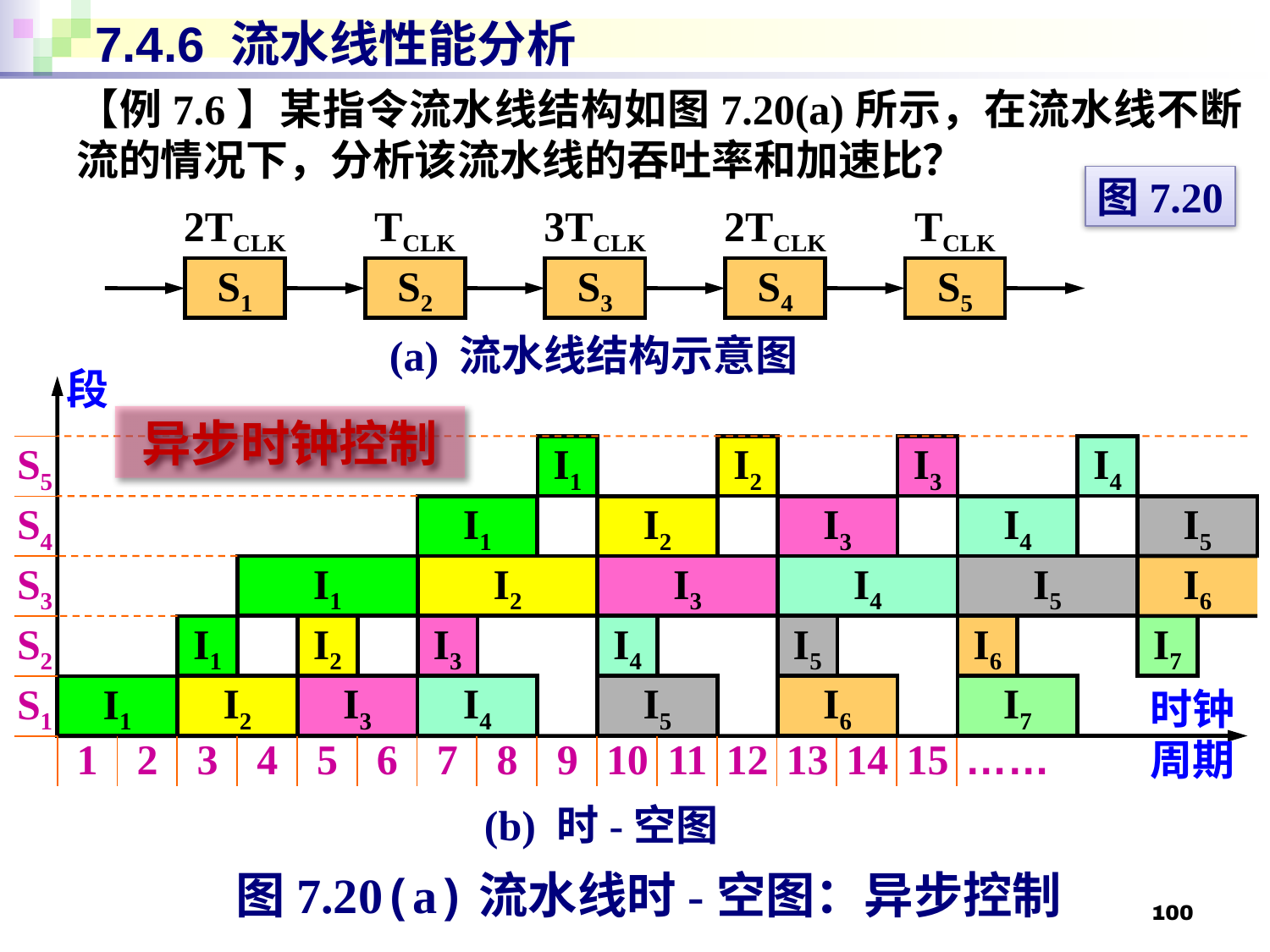

# 7.4.6 流水线性能分析
【例7.6】某指令流水线结构如图7.20(a)所示，在流水线不断流的情况下，分析该流水线的吞吐率和加速比？
图7.20
2TCLK
TCLK
3TCLK
2TCLK
TCLK
S1
S2
S3
S4
S5

(a) 流水线结构示意图
段

异步时钟控制
S5

I1
I2
I3
I4
|  |
| --- |
|  |
|  |
|  |
|  |
S4

I1
I2
I3
I4
I5
S3

I1
I2
I3
I4
I5
I6

S2

I1
I2
I3
I4
I5
I6
I7
I2
I3
I4
I5
I6
I7
S1
I1
时钟
周期
1
2
3
4
5
6
7
8
9
10
11
12
13
14
15
……

|  |  |  |  |  |  |  |  |  |  |  |  |  |  |  |
| --- | --- | --- | --- | --- | --- | --- | --- | --- | --- | --- | --- | --- | --- | --- |
(b) 时-空图
图7.20(a)流水线时-空图：异步控制
100